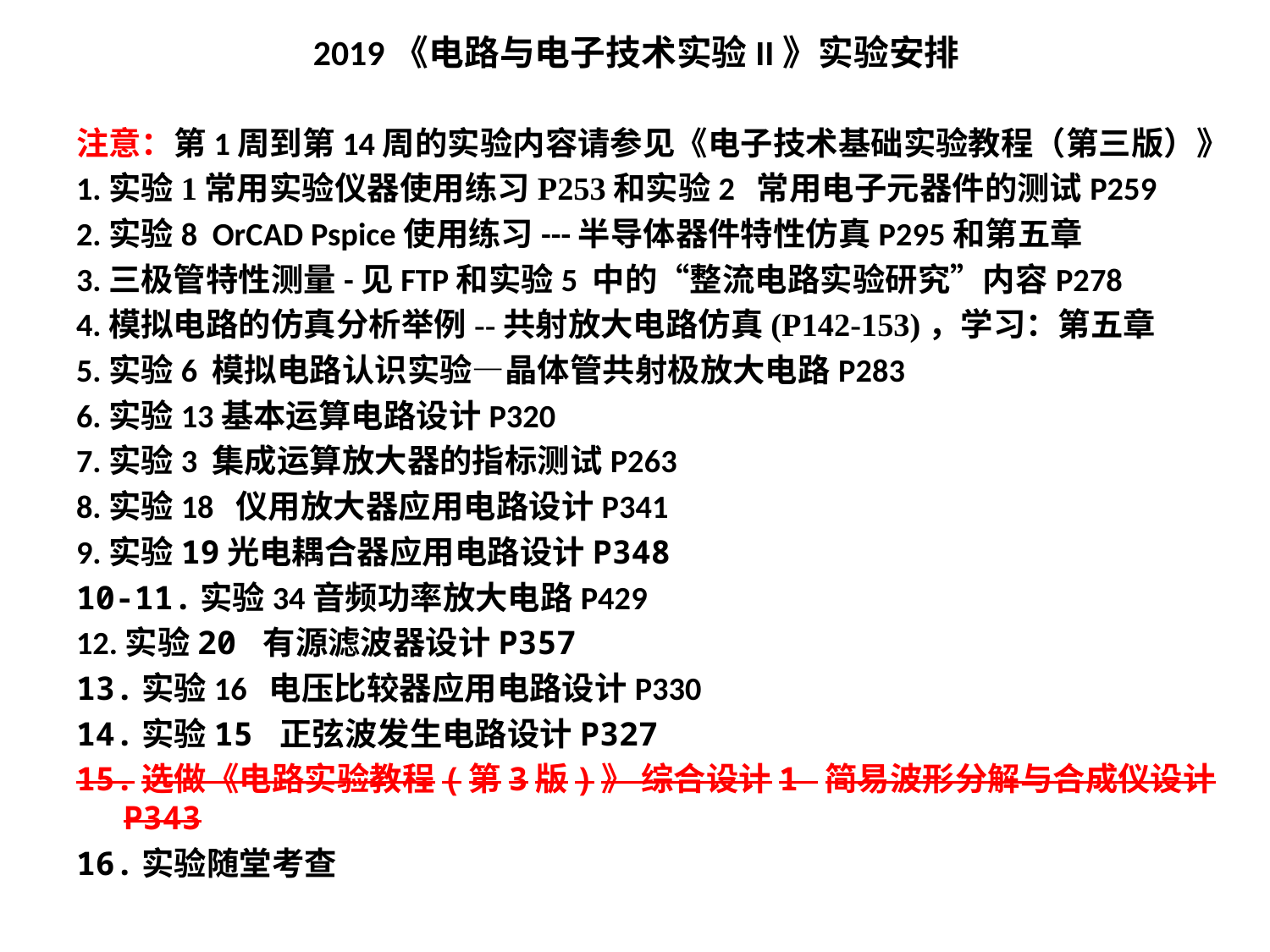

# 2019《电路与电子技术实验II》实验安排
注意：第1周到第14周的实验内容请参见《电子技术基础实验教程（第三版）》
1.实验1常用实验仪器使用练习P253和实验2  常用电子元器件的测试P259
2.实验8  OrCAD Pspice使用练习---半导体器件特性仿真P295和第五章
3.三极管特性测量-见FTP和实验5 中的“整流电路实验研究”内容P278
4.模拟电路的仿真分析举例--共射放大电路仿真(P142-153)，学习：第五章
5.实验6 模拟电路认识实验—晶体管共射极放大电路P283
6.实验13基本运算电路设计P320
7.实验3 集成运算放大器的指标测试P263
8.实验18  仪用放大器应用电路设计P341
9.实验19光电耦合器应用电路设计P348
10-11.实验34音频功率放大电路P429
12.实验20 有源滤波器设计P357
13.实验16  电压比较器应用电路设计P330
14.实验15 正弦波发生电路设计P327
15.选做《电路实验教程(第3版)》 综合设计1 简易波形分解与合成仪设计P343
16.实验随堂考查